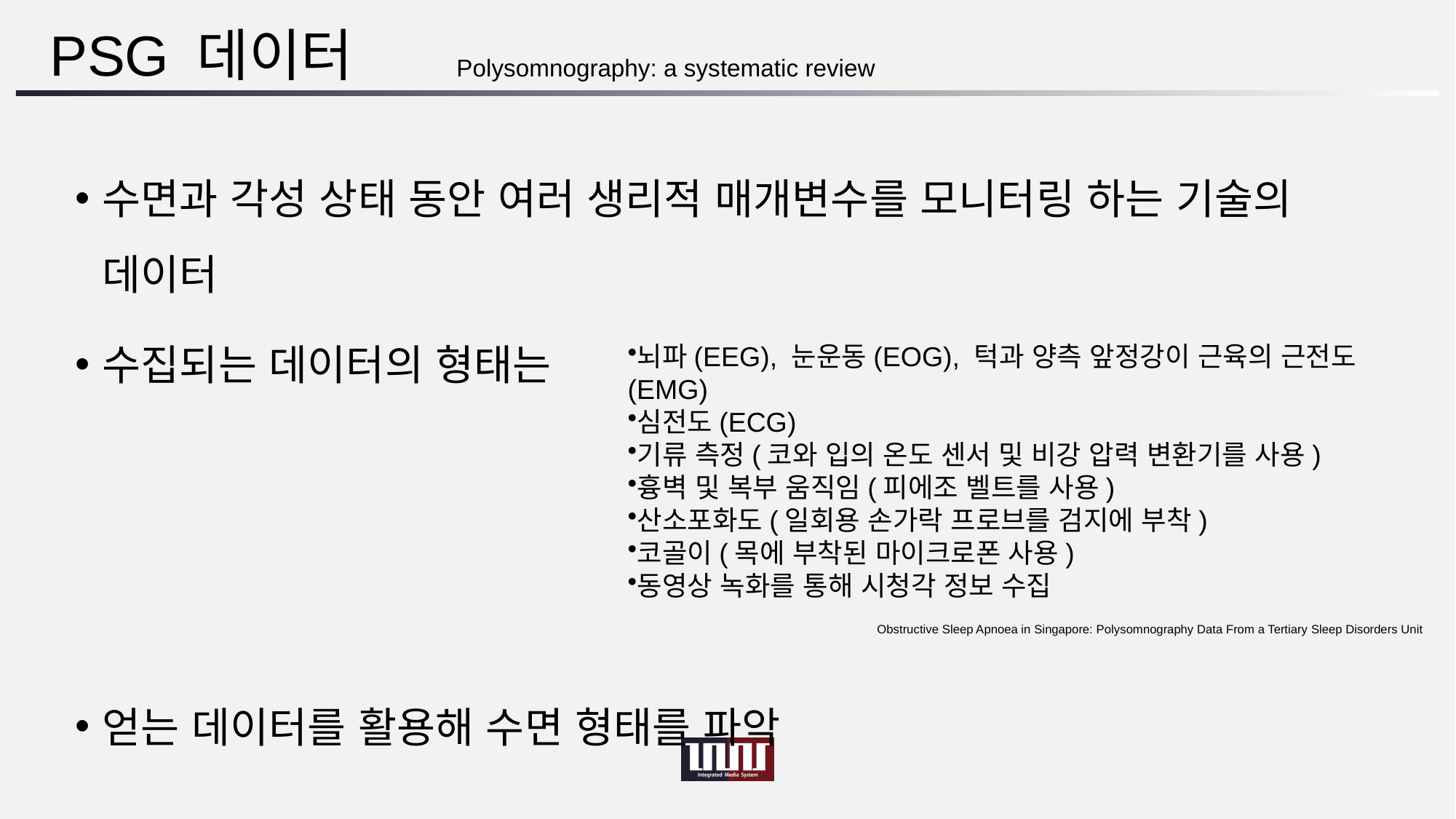

# PSG 데이터
Polysomnography: a systematic review
수면과 각성 상태 동안 여러 생리적 매개변수를 모니터링 하는 기술의 데이터
수집되는 데이터의 형태는

얻는 데이터를 활용해 수면 형태를 파악

뇌파(EEG), 눈운동(EOG), 턱과 양측 앞정강이 근육의 근전도(EMG)
심전도(ECG)
기류 측정(코와 입의 온도 센서 및 비강 압력 변환기를 사용)
흉벽 및 복부 움직임(피에조 벨트를 사용)
산소포화도(일회용 손가락 프로브를 검지에 부착)
코골이(목에 부착된 마이크로폰 사용)
동영상 녹화를 통해 시청각 정보 수집
Obstructive Sleep Apnoea in Singapore: Polysomnography Data From a Tertiary Sleep Disorders Unit